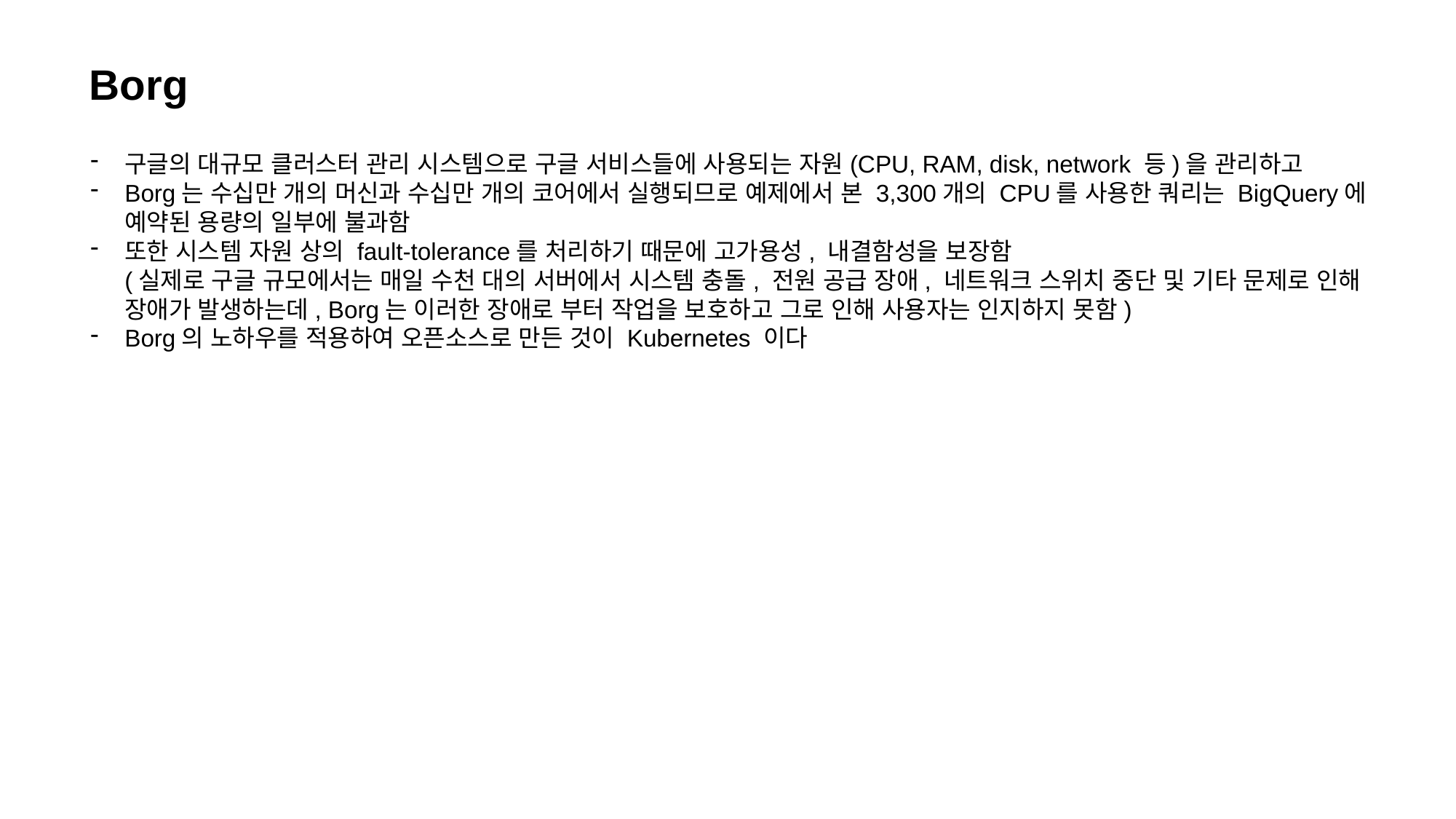

Borg
구글의 대규모 클러스터 관리 시스템으로 구글 서비스들에 사용되는 자원(CPU, RAM, disk, network 등)을 관리하고
Borg는 수십만 개의 머신과 수십만 개의 코어에서 실행되므로 예제에서 본 3,300개의 CPU를 사용한 쿼리는 BigQuery에 예약된 용량의 일부에 불과함
또한 시스템 자원 상의 fault-tolerance를 처리하기 때문에 고가용성, 내결함성을 보장함
(실제로 구글 규모에서는 매일 수천 대의 서버에서 시스템 충돌, 전원 공급 장애, 네트워크 스위치 중단 및 기타 문제로 인해 장애가 발생하는데, Borg는 이러한 장애로 부터 작업을 보호하고 그로 인해 사용자는 인지하지 못함)
Borg의 노하우를 적용하여 오픈소스로 만든 것이 Kubernetes 이다